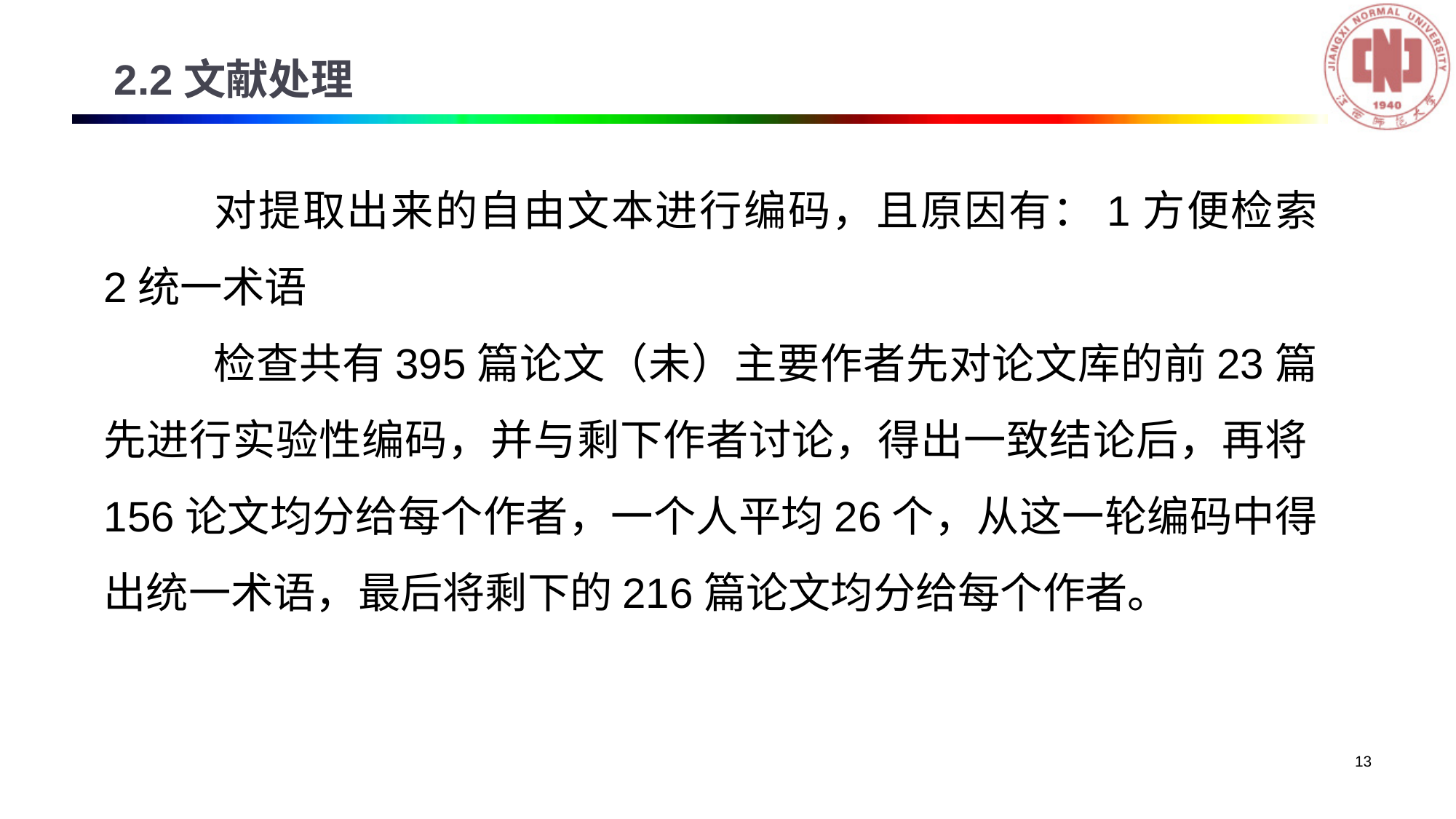

2.2文献处理
	对提取出来的自由文本进行编码，且原因有：1方便检索 2统一术语
	检查共有395篇论文（未）主要作者先对论文库的前23篇先进行实验性编码，并与剩下作者讨论，得出一致结论后，再将156论文均分给每个作者，一个人平均26个，从这一轮编码中得出统一术语，最后将剩下的216篇论文均分给每个作者。
13